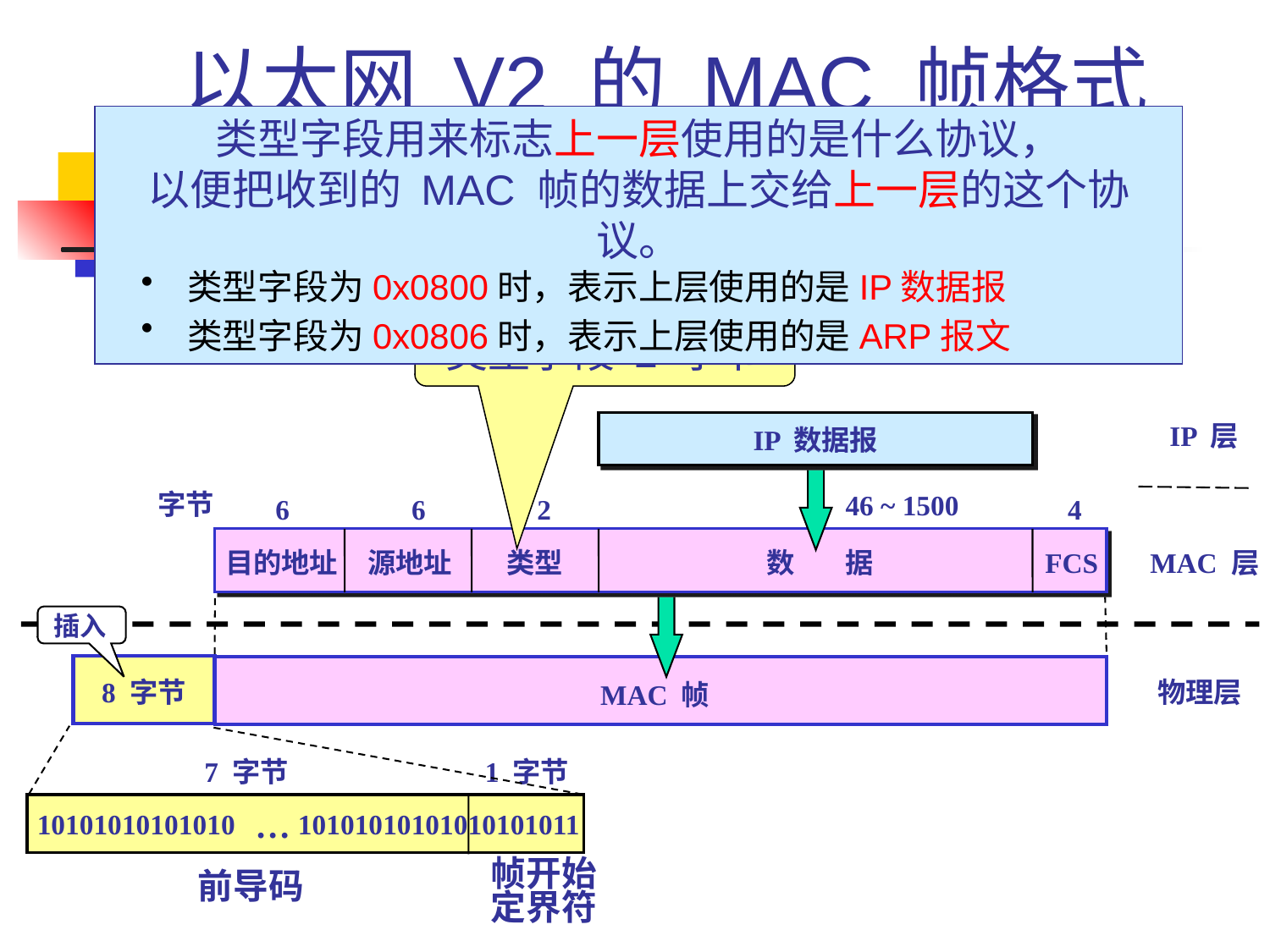

# 以太网 V2 的 MAC 帧格式
类型字段用来标志上一层使用的是什么协议，
以便把收到的 MAC 帧的数据上交给上一层的这个协议。
 类型字段为0x0800时，表示上层使用的是IP数据报
 类型字段为0x0806时，表示上层使用的是ARP报文
类型字段 2 字节
IP 数据报

IP 层
字节
46 ~ 1500
6
6
2
4

目的地址
源地址
类型
数        据
FCS

MAC 层

插入

8 字节

7 字节
1 字节

…
10101010101010         10101010101010101011
帧开始
定界符
前导码

物理层
MAC 帧